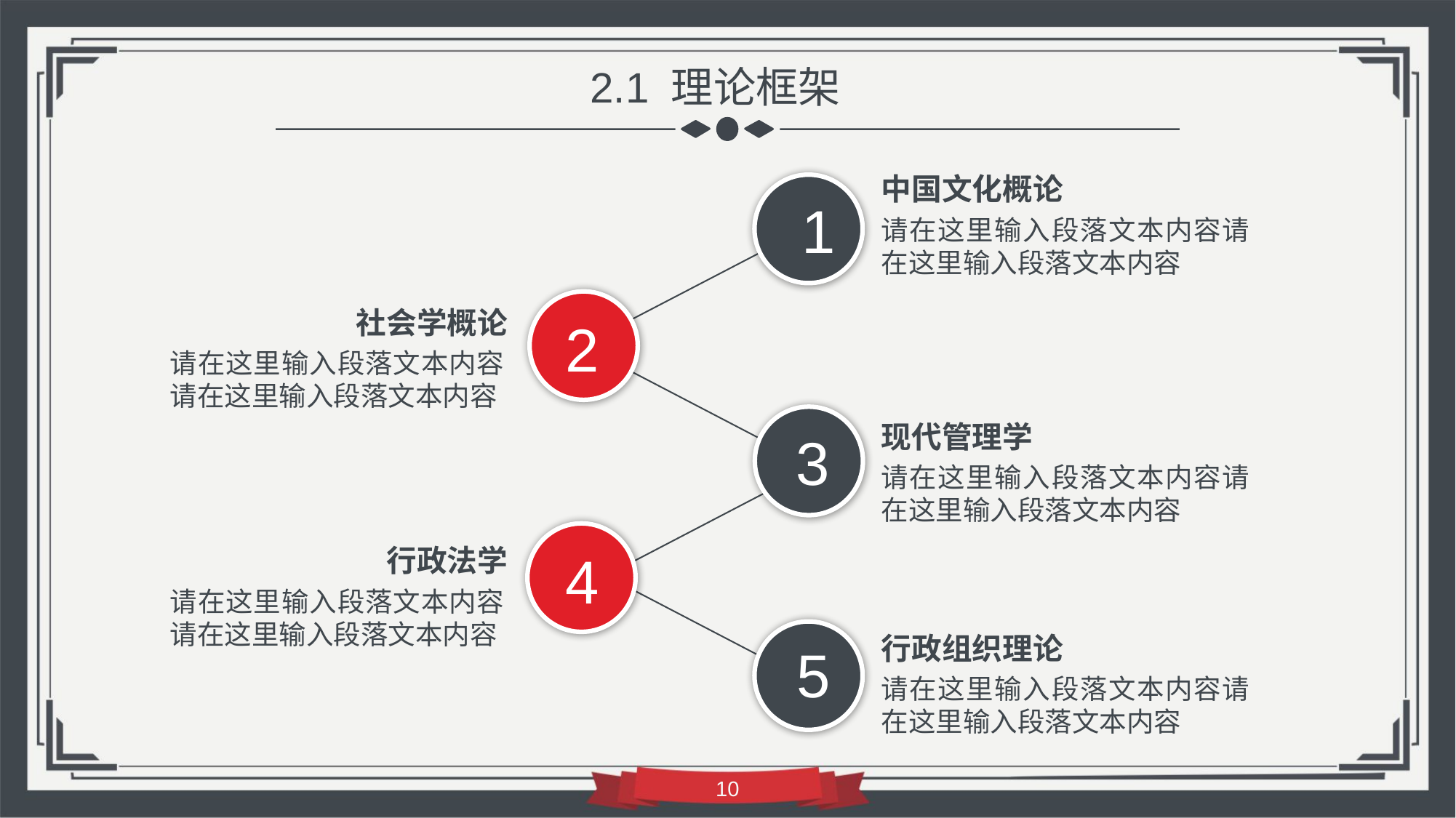

2.1 理论框架

中国文化概论

1
请在这里输入段落文本内容请在这里输入段落文本内容

社会学概论
2
请在这里输入段落文本内容请在这里输入段落文本内容

现代管理学
3
请在这里输入段落文本内容请在这里输入段落文本内容

行政法学
4

请在这里输入段落文本内容请在这里输入段落文本内容

行政组织理论
5
请在这里输入段落文本内容请在这里输入段落文本内容